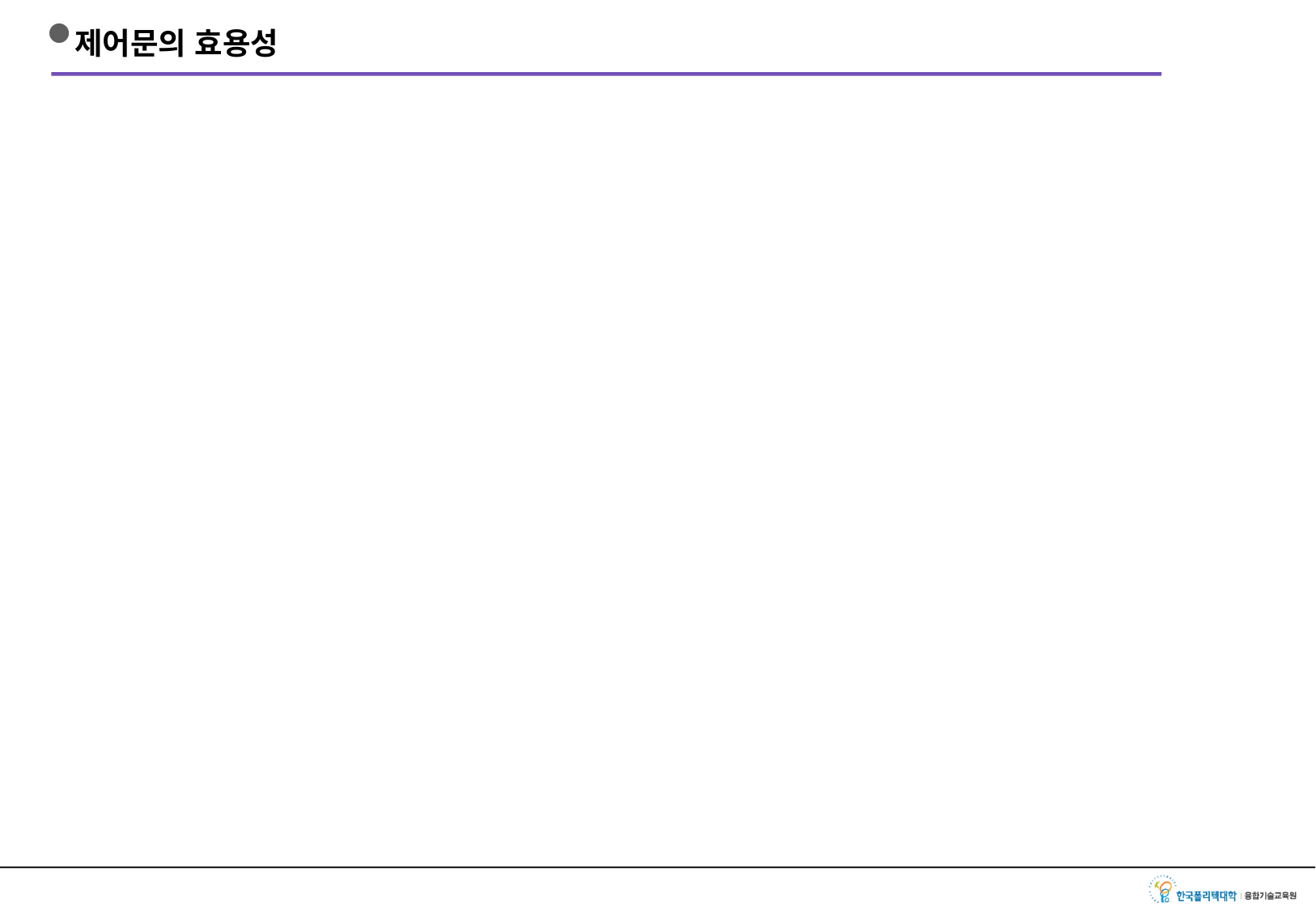

# 제어문의 효용성
하나의 코드로 다양한 상황을 처리할 수 있게 한다.
알아서 판단되는 로직의 기준
변수와 제어문은 프로그램의 가장 기본 요소